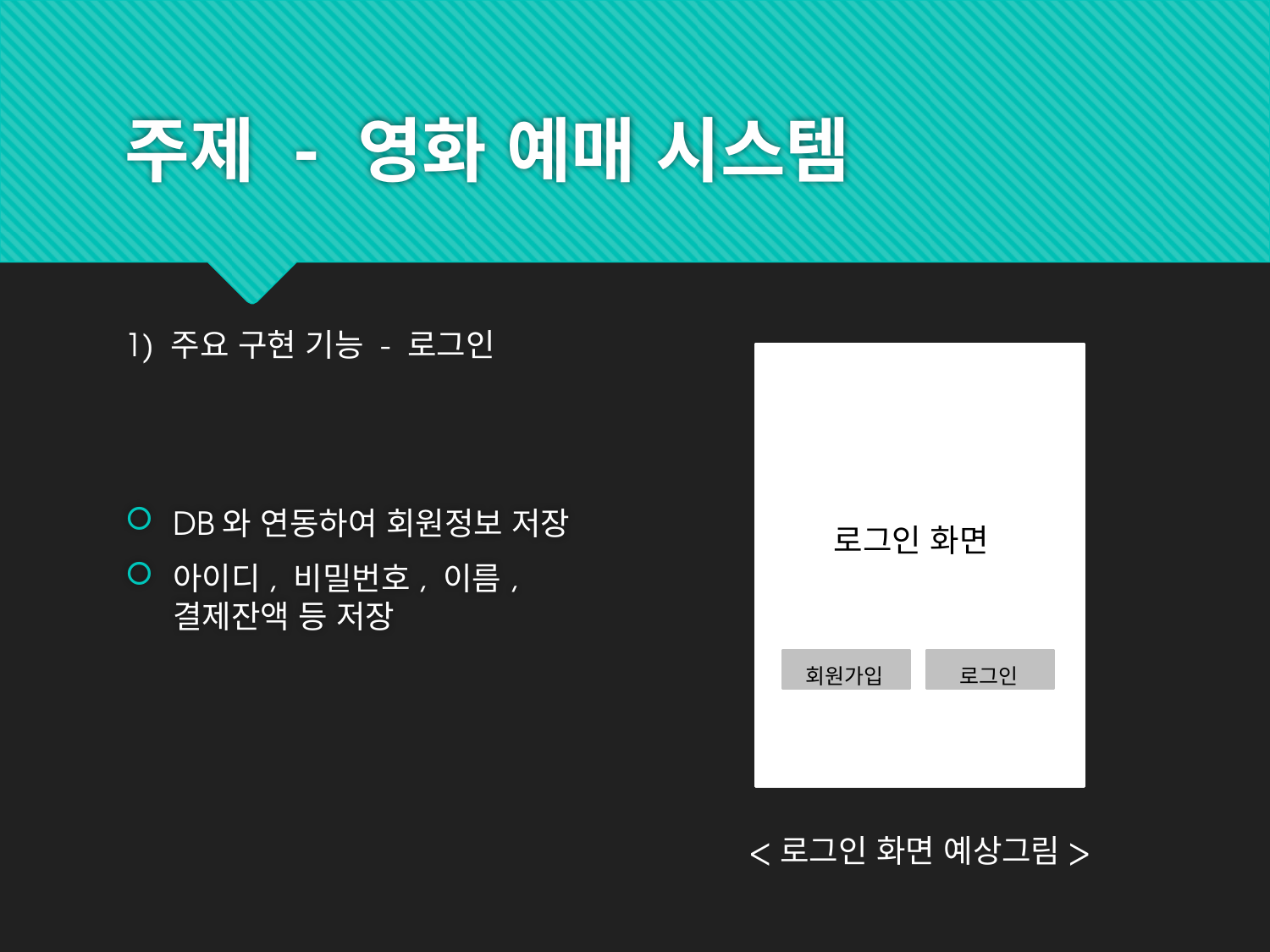

# 주제 - 영화 예매 시스템
1) 주요 구현 기능 - 로그인

DB와 연동하여 회원정보 저장
아이디, 비밀번호, 이름, 결제잔액 등 저장

로그인 화면

회원가입
로그인
<로그인 화면 예상그림>